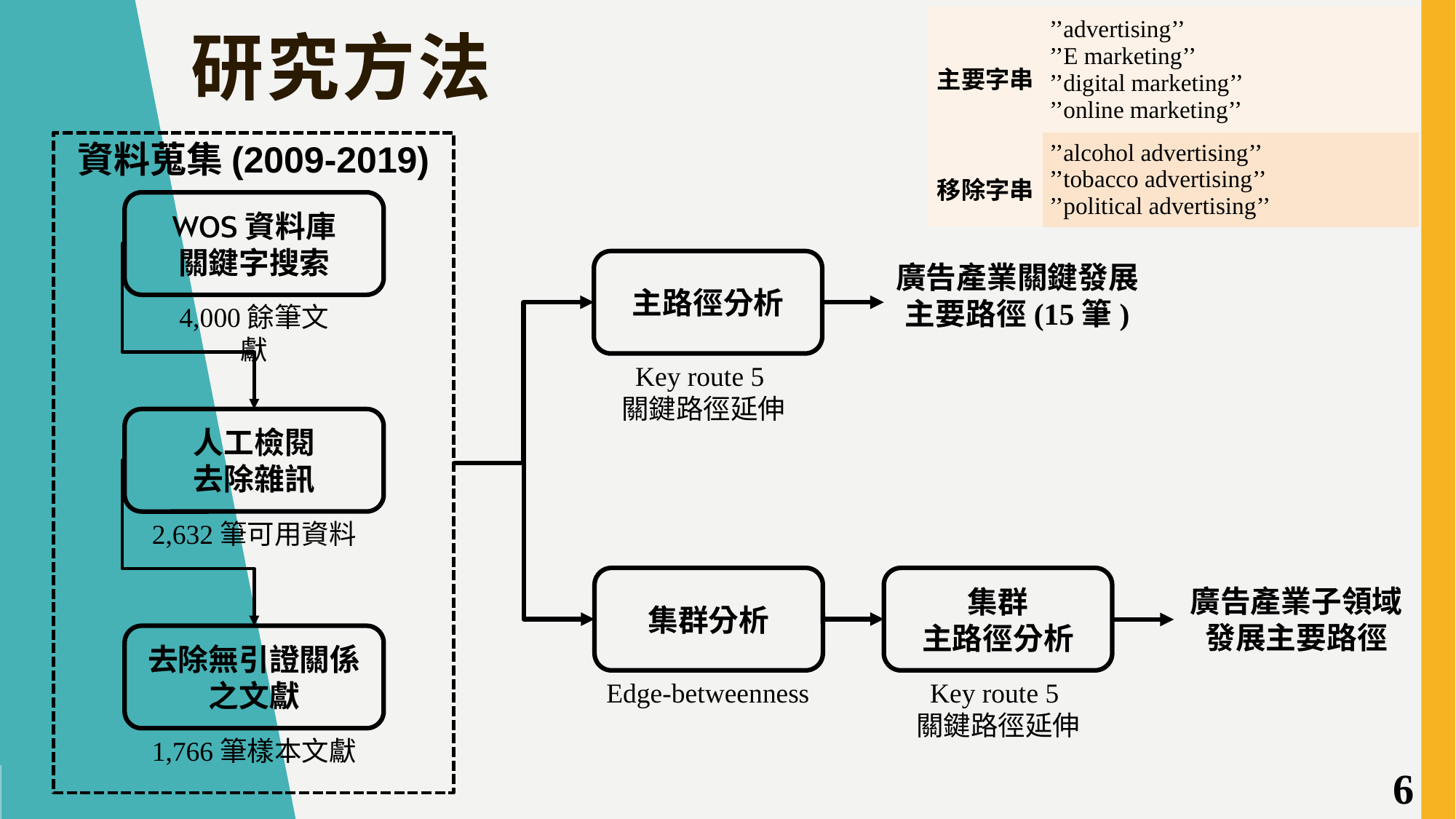

資料蒐集(2009-2019)

WOS資料庫
關鍵字搜索
4,000餘筆文獻
主路徑分析
廣告產業關鍵發展
主要路徑(15筆)
Key route 5
關鍵路徑延伸
人工檢閱
去除雜訊
2,632筆可用資料
集群分析
集群
主路徑分析
廣告產業子領域
發展主要路徑
去除無引證關係之文獻
1,766筆樣本文獻
Edge-betweenness
Key route 5
關鍵路徑延伸
| 主要字串 | ’’advertising’’ ’’E marketing’’ ’’digital marketing’’ ’’online marketing’’ |
| --- | --- |
| 移除字串 | ’’alcohol advertising’’ ’’tobacco advertising’’ ’’political advertising’’ |
研究方法
6